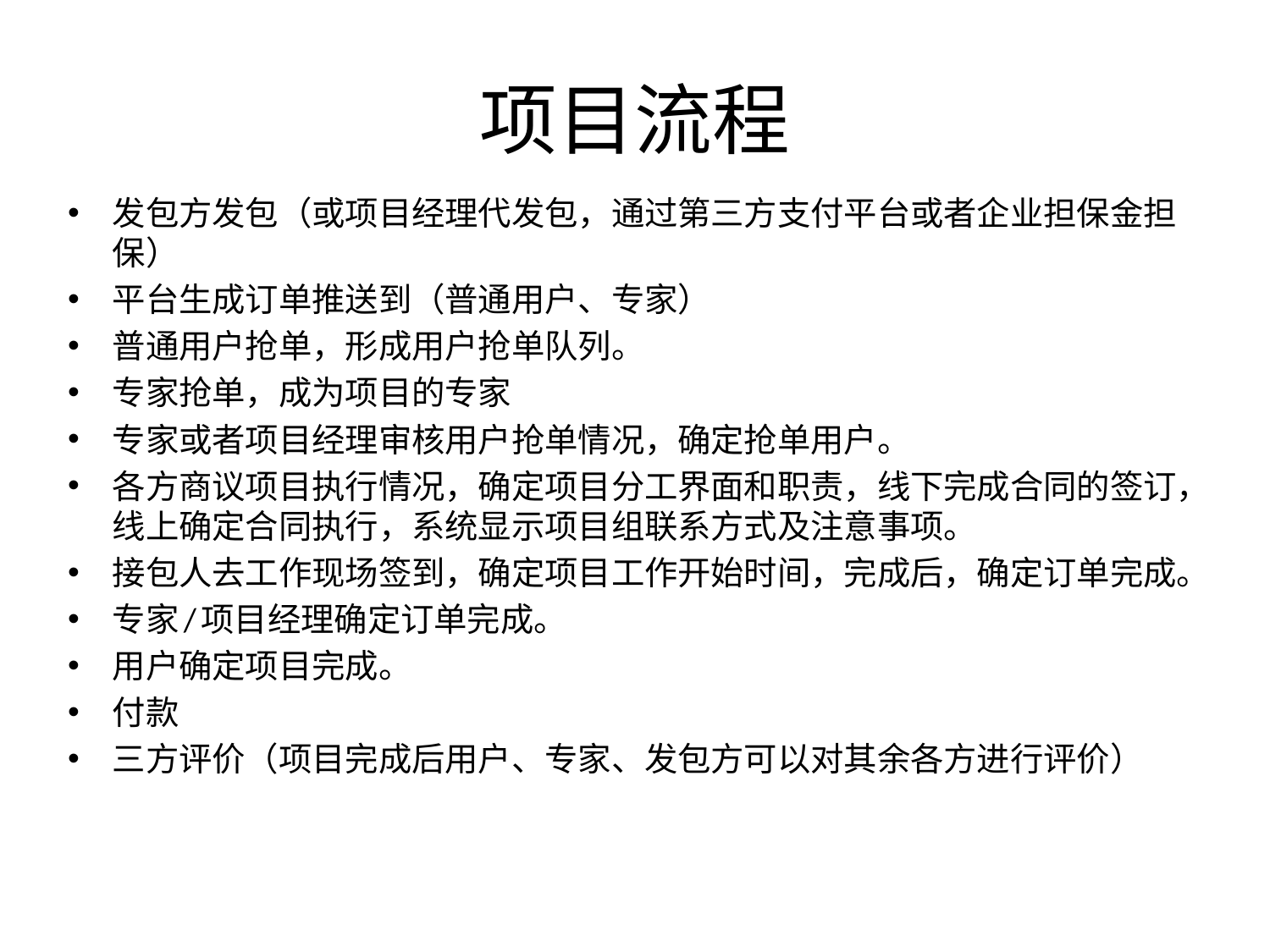

# 项目流程
发包方发包（或项目经理代发包，通过第三方支付平台或者企业担保金担保）
平台生成订单推送到（普通用户、专家）
普通用户抢单，形成用户抢单队列。
专家抢单，成为项目的专家
专家或者项目经理审核用户抢单情况，确定抢单用户。
各方商议项目执行情况，确定项目分工界面和职责，线下完成合同的签订，线上确定合同执行，系统显示项目组联系方式及注意事项。
接包人去工作现场签到，确定项目工作开始时间，完成后，确定订单完成。
专家/项目经理确定订单完成。
用户确定项目完成。
付款
三方评价（项目完成后用户、专家、发包方可以对其余各方进行评价）